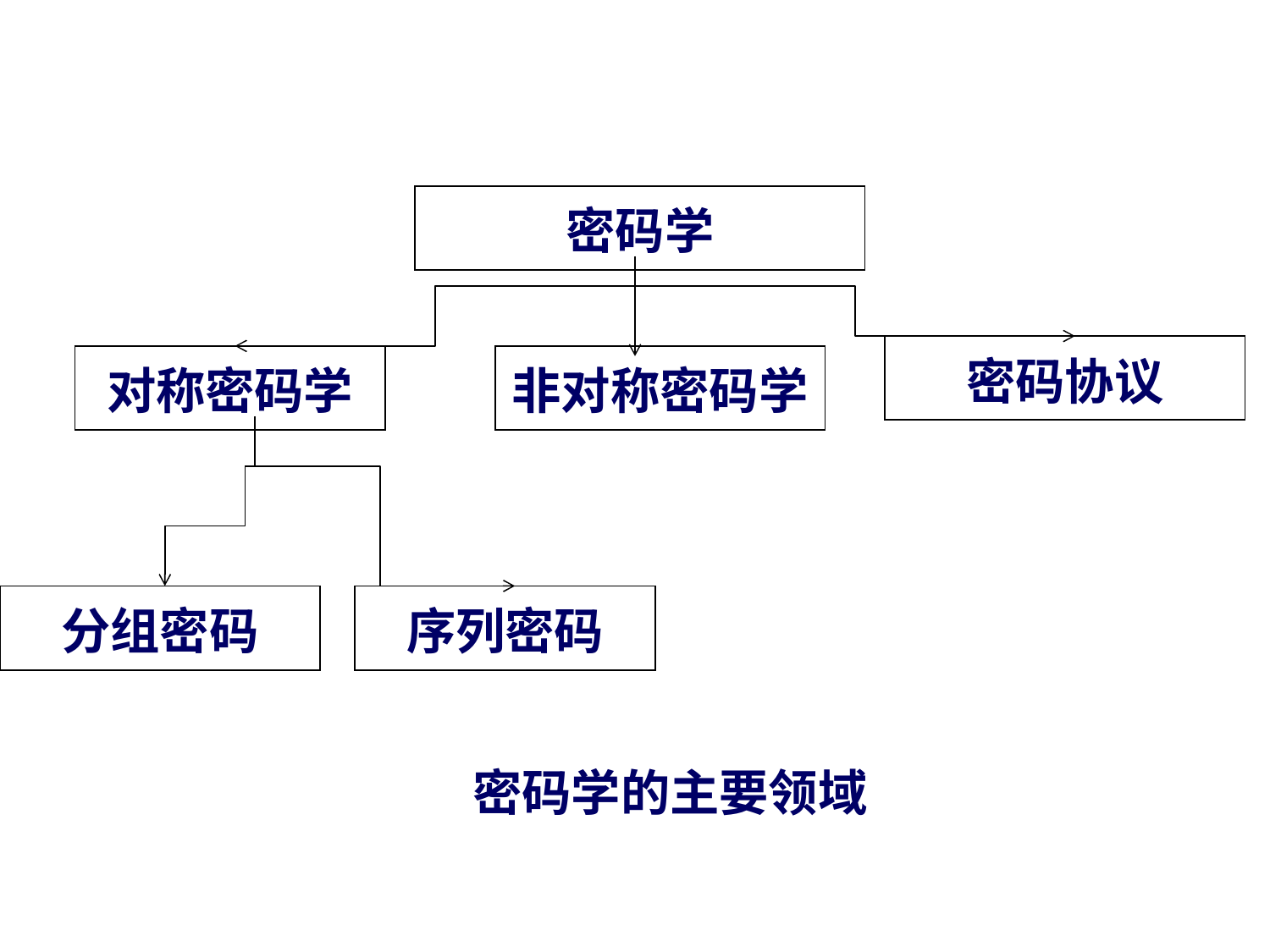

| 密码学 |
| --- |
| 密码协议 |
| --- |
| 对称密码学 |
| --- |
| 非对称密码学 |
| --- |
| 分组密码 |
| --- |
| 序列密码 |
| --- |
密码学的主要领域